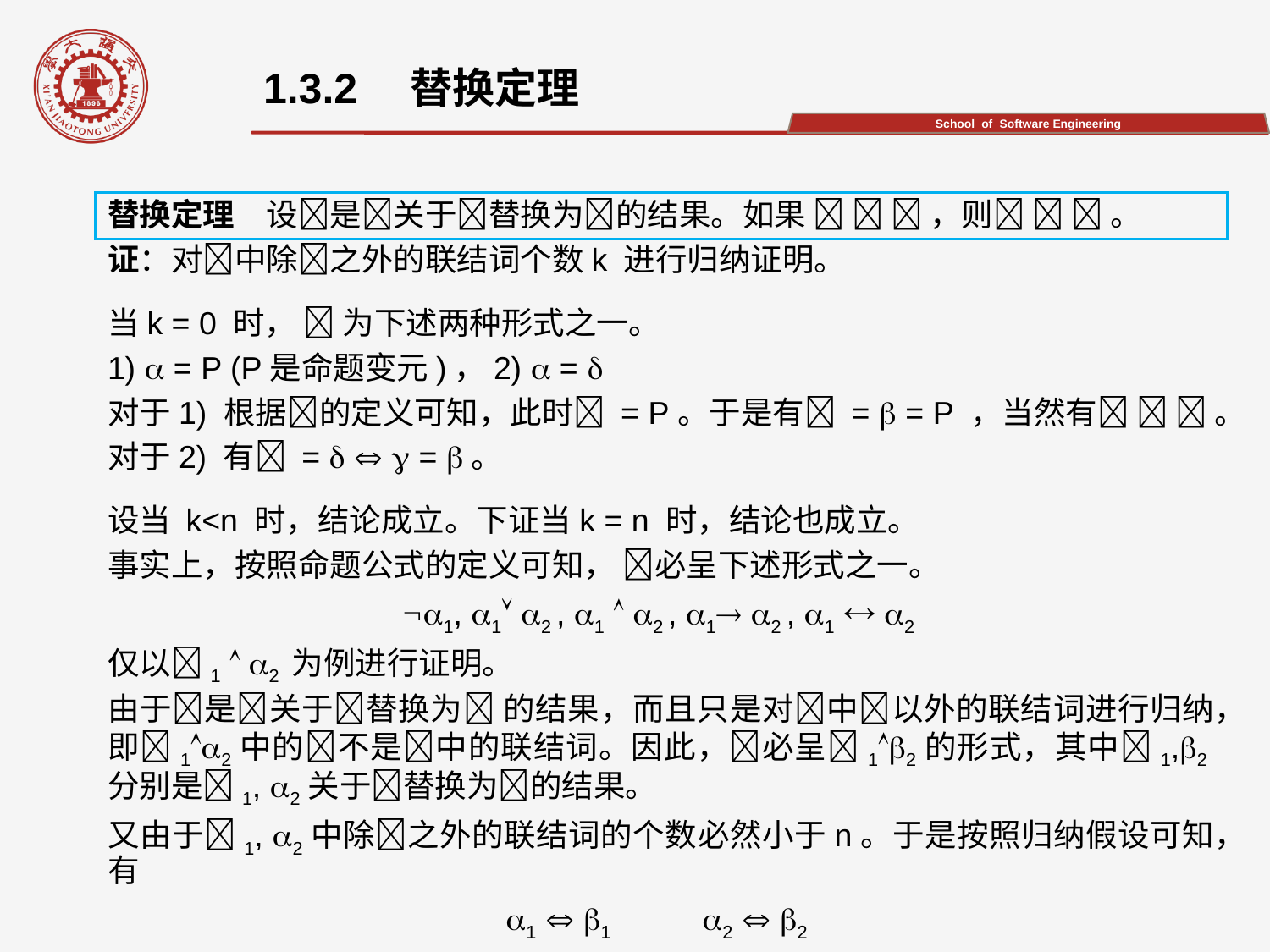

1.3.2　替换定理
替换定理　设β是α关于δ替换为γ的结果。如果 δ ⇔ γ ，则α ⇔ β 。
证：对α中除δ之外的联结词个数k 进行归纳证明。

当k = 0 时， α 为下述两种形式之一。
1) α = P (P是命题变元)，2) α = δ
对于1) 根据β的定义可知，此时β = P。于是有α = β = P ，当然有α ⇔ β 。
对于2) 有α = δ ⇔ γ = β。

设当 k<n 时，结论成立。下证当k = n 时，结论也成立。
事实上，按照命题公式的定义可知， α必呈下述形式之一。
¬α1, α1∨ α2 , α1 ∧ α2 , α1→ α2 , α1 ↔ α2
仅以α1 ∧ α2 为例进行证明。
由于β是α关于δ替换为γ 的结果，而且只是对α中δ以外的联结词进行归纳，即α1∧α2中的∧不是δ中的联结词。因此，β必呈β1∧β2的形式，其中β1,β2分别是α1, α2关于δ替换为γ的结果。
又由于α1, α2中除δ之外的联结词的个数必然小于n。于是按照归纳假设可知，有
α1 ⇔ β1                  α2 ⇔ β2
再由引理知，有α1 ∧ α2 ⇔ β1 ∧ β2 ,     即α ⇔ β 。